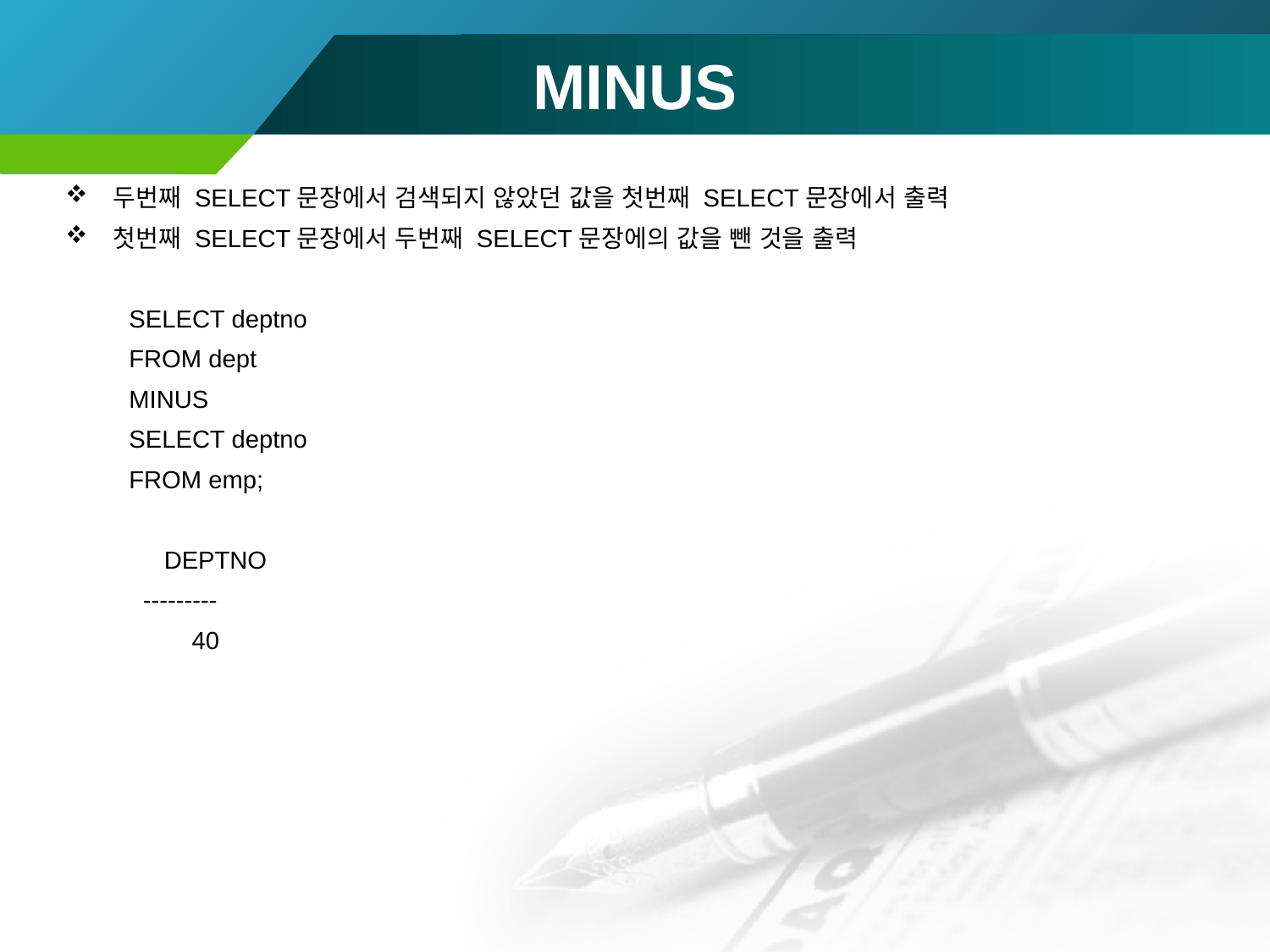

# MINUS
두번째 SELECT문장에서 검색되지 않았던 값을 첫번째 SELECT문장에서 출력
첫번째 SELECT문장에서 두번째 SELECT문장에의 값을 뺀 것을 출력

SELECT deptno
FROM dept
MINUS
SELECT deptno
FROM emp;

     DEPTNO
  ---------
         40